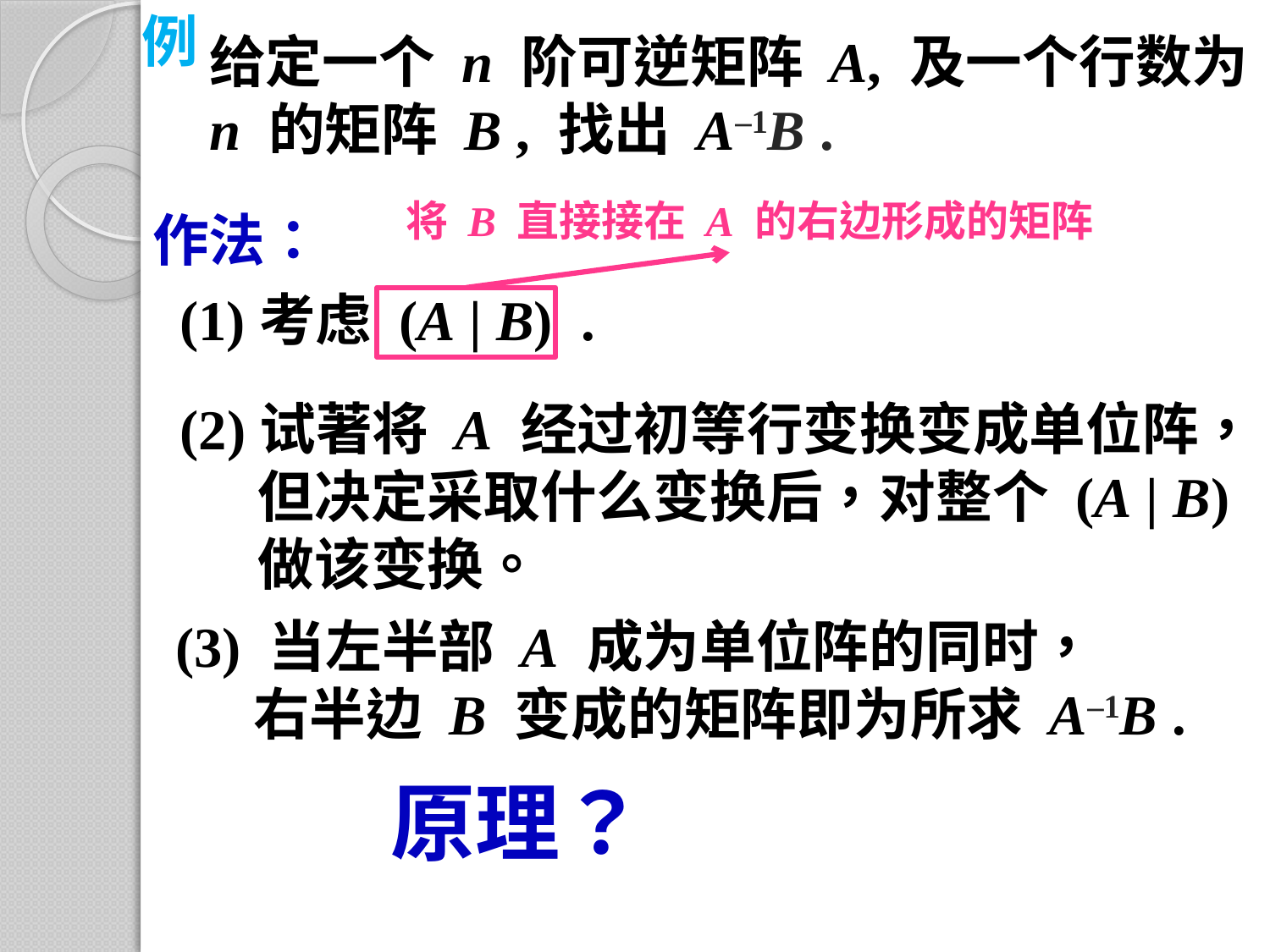

例
给定一个 n 阶可逆矩阵 A, 及一个行数为
n 的矩阵 B , 找出 A–1B .
将 B 直接接在 A 的右边形成的矩阵
作法：
(1)考虑 (A | B)  .

(2)试著将 A 经过初等行变换变成单位阵，
     但决定采取什么变换后，对整个 (A | B)
     做该变换。
(3) 当左半部 A 成为单位阵的同时，
     右半边 B 变成的矩阵即为所求 A–1B .
原理？